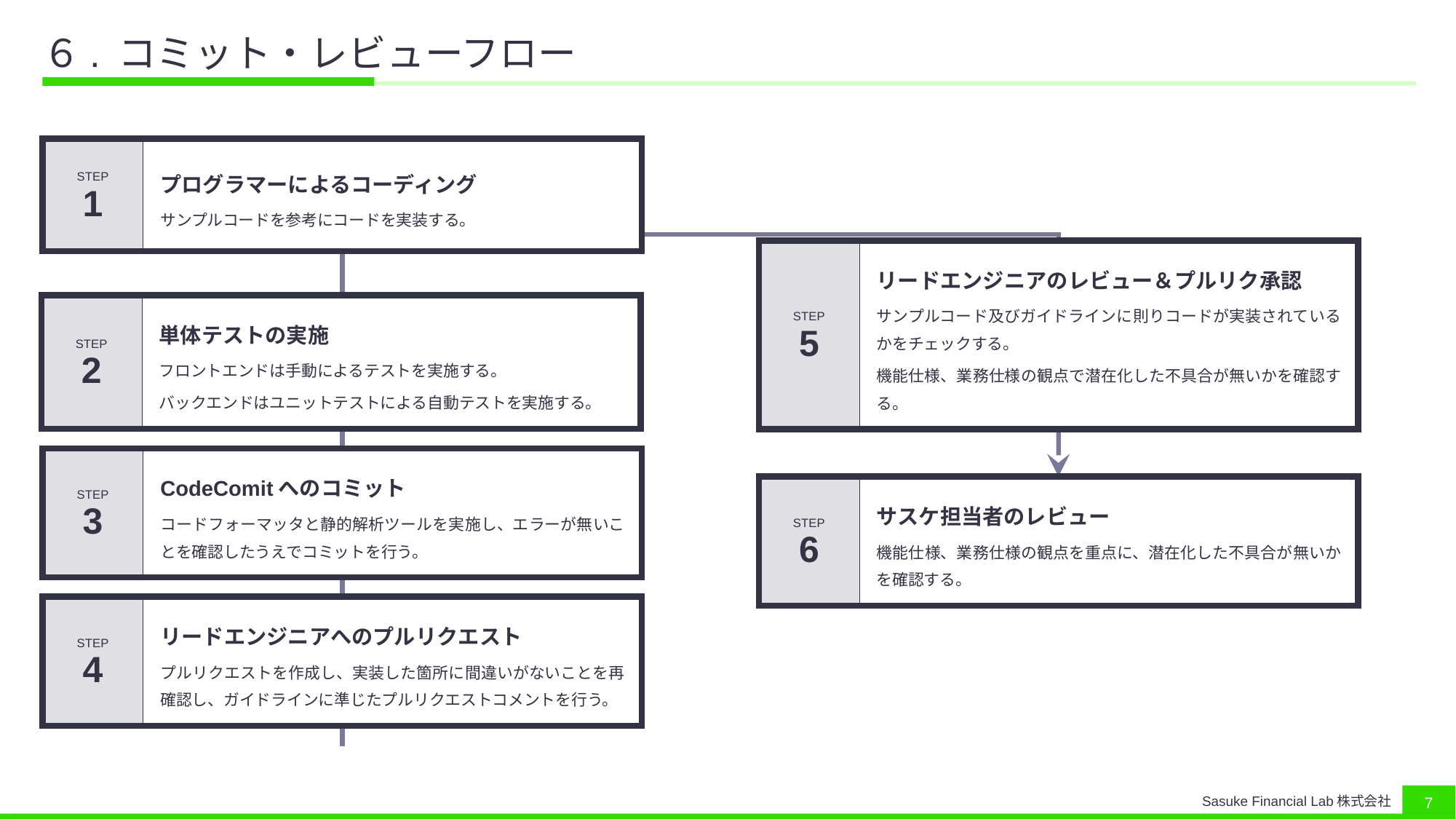

# ６. コミット・レビューフロー

| STEP 1 | プログラマーによるコーディング サンプルコードを参考にコードを実装する。 |
| --- | --- |
| STEP 5 | リードエンジニアのレビュー＆プルリク承認 サンプルコード及びガイドラインに則りコードが実装されているかをチェックする。 機能仕様、業務仕様の観点で潜在化した不具合が無いかを確認する。 |
| --- | --- |
| STEP 2 | 単体テストの実施 フロントエンドは手動によるテストを実施する。 バックエンドはユニットテストによる自動テストを実施する。 |
| --- | --- |
| STEP 3 | CodeComitへのコミット コードフォーマッタと静的解析ツールを実施し、エラーが無いことを確認したうえでコミットを行う。 |
| --- | --- |
| STEP 6 | サスケ担当者のレビュー 機能仕様、業務仕様の観点を重点に、潜在化した不具合が無いかを確認する。 |
| --- | --- |
| STEP 4 | リードエンジニアへのプルリクエスト プルリクエストを作成し、実装した箇所に間違いがないことを再確認し、ガイドラインに準じたプルリクエストコメントを行う。 |
| --- | --- |
7
Sasuke Financial Lab株式会社